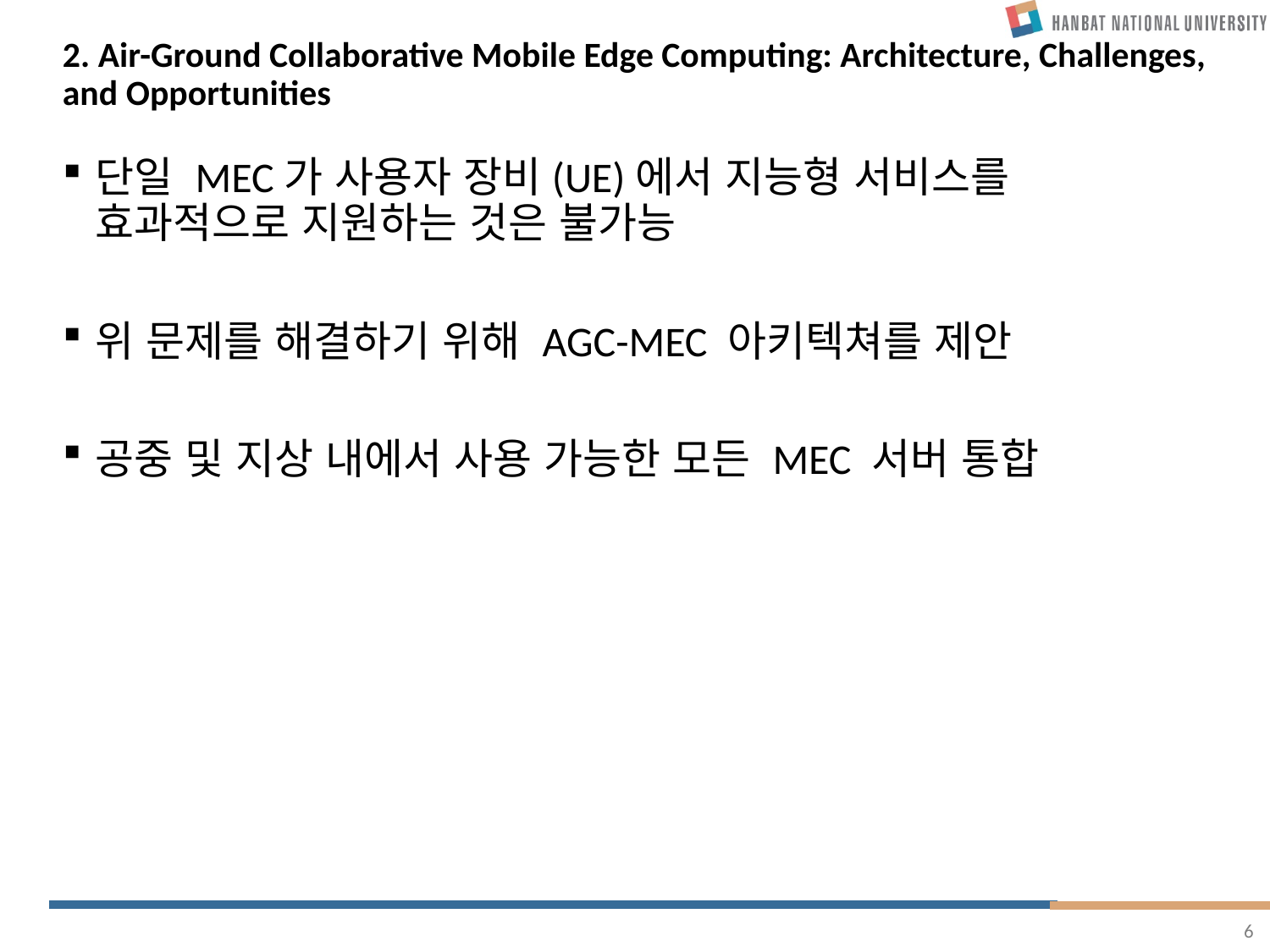

# 2. Air-Ground Collaborative Mobile Edge Computing: Architecture, Challenges, and Opportunities
단일 MEC가 사용자 장비(UE)에서 지능형 서비스를 효과적으로 지원하는 것은 불가능

위 문제를 해결하기 위해 AGC-MEC 아키텍쳐를 제안

공중 및 지상 내에서 사용 가능한 모든 MEC 서버 통합
6